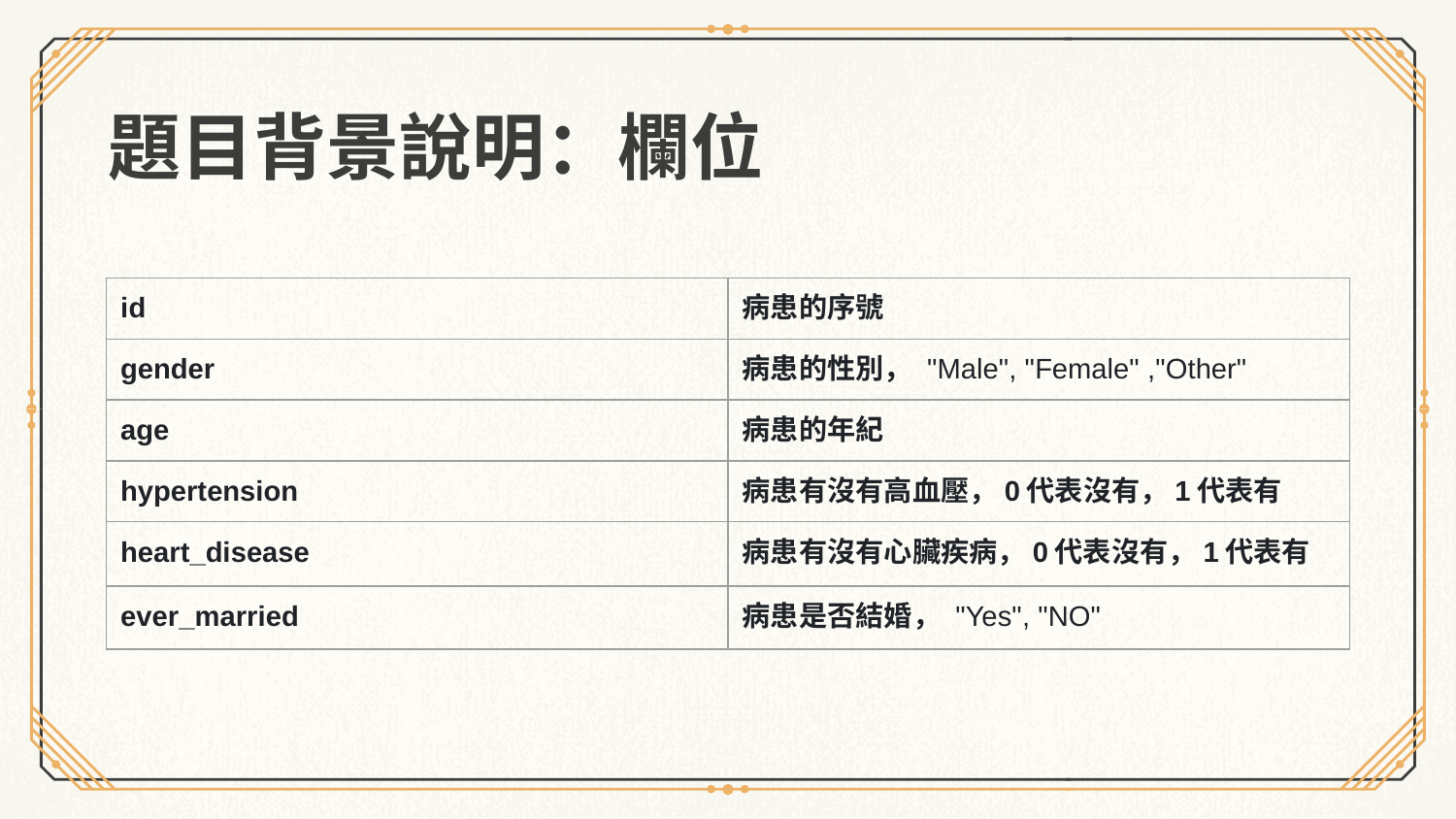

# 題目背景說明：欄位
| id | 病患的序號 |
| --- | --- |
| gender | 病患的性別， "Male", "Female" ,"Other" |
| age | 病患的年紀 |
| hypertension | 病患有沒有高血壓，0代表沒有，1代表有 |
| heart\_disease | 病患有沒有心臟疾病，0代表沒有，1代表有 |
| ever\_married | 病患是否結婚， "Yes", "NO" |